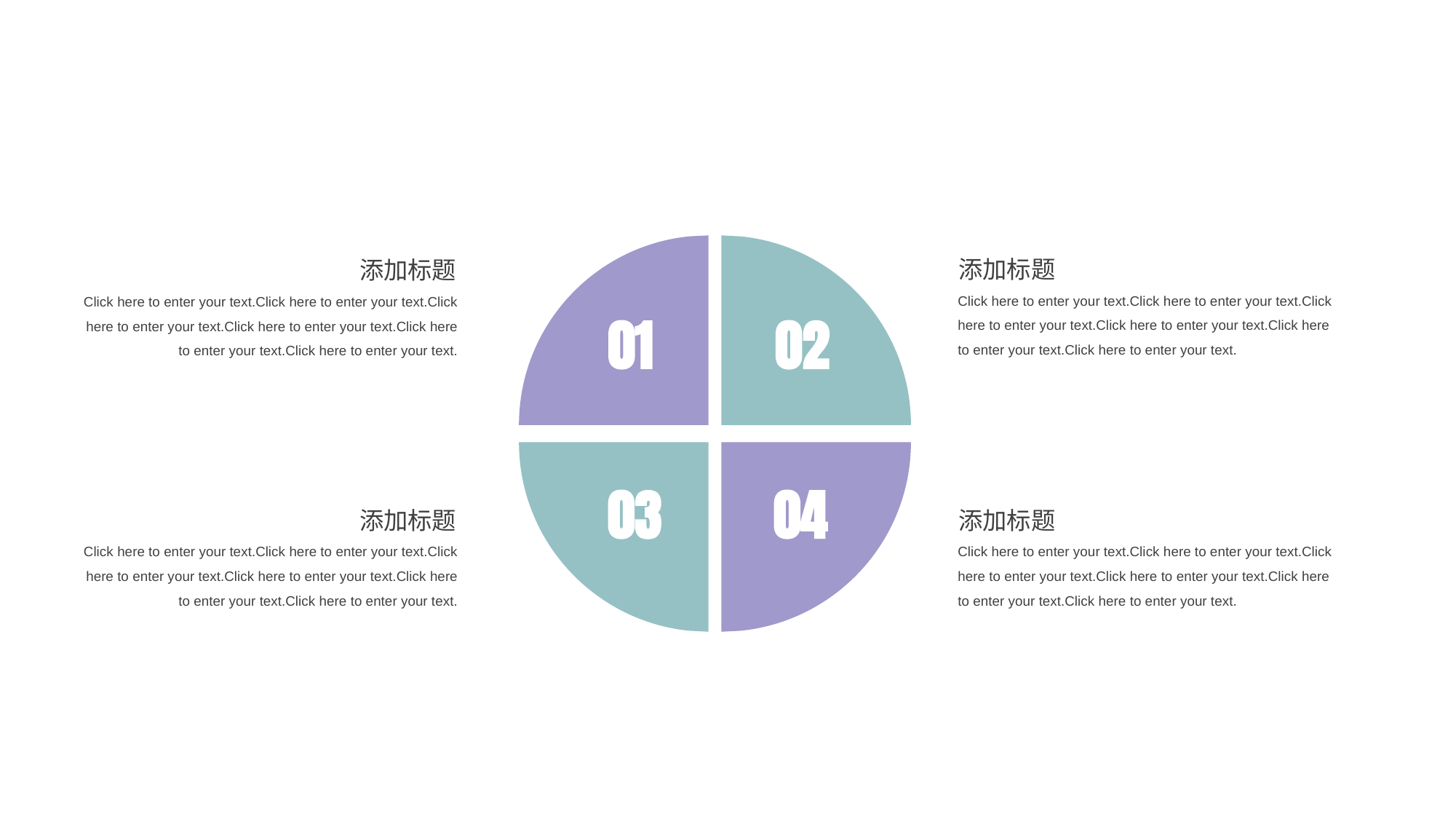

添加标题
添加标题
Click here to enter your text.Click here to enter your text.Click here to enter your text.Click here to enter your text.Click here to enter your text.Click here to enter your text.
Click here to enter your text.Click here to enter your text.Click here to enter your text.Click here to enter your text.Click here to enter your text.Click here to enter your text.
01
02

03
04
添加标题
添加标题
Click here to enter your text.Click here to enter your text.Click here to enter your text.Click here to enter your text.Click here to enter your text.Click here to enter your text.
Click here to enter your text.Click here to enter your text.Click here to enter your text.Click here to enter your text.Click here to enter your text.Click here to enter your text.